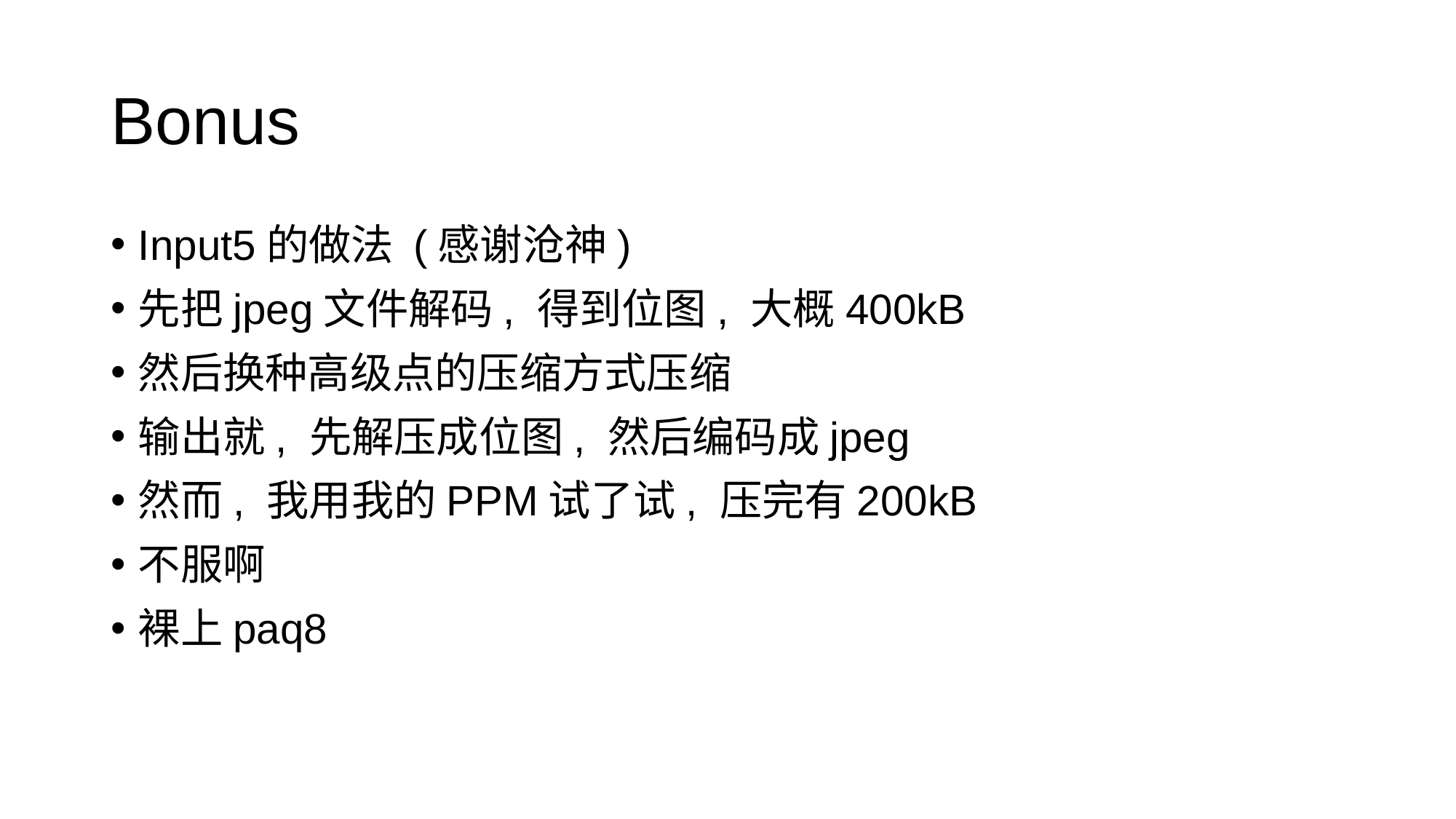

# Bonus
Input5的做法 (感谢沧神)
先把jpeg文件解码, 得到位图, 大概400kB
然后换种高级点的压缩方式压缩
输出就, 先解压成位图, 然后编码成jpeg
然而, 我用我的PPM试了试, 压完有200kB
不服啊
裸上paq8